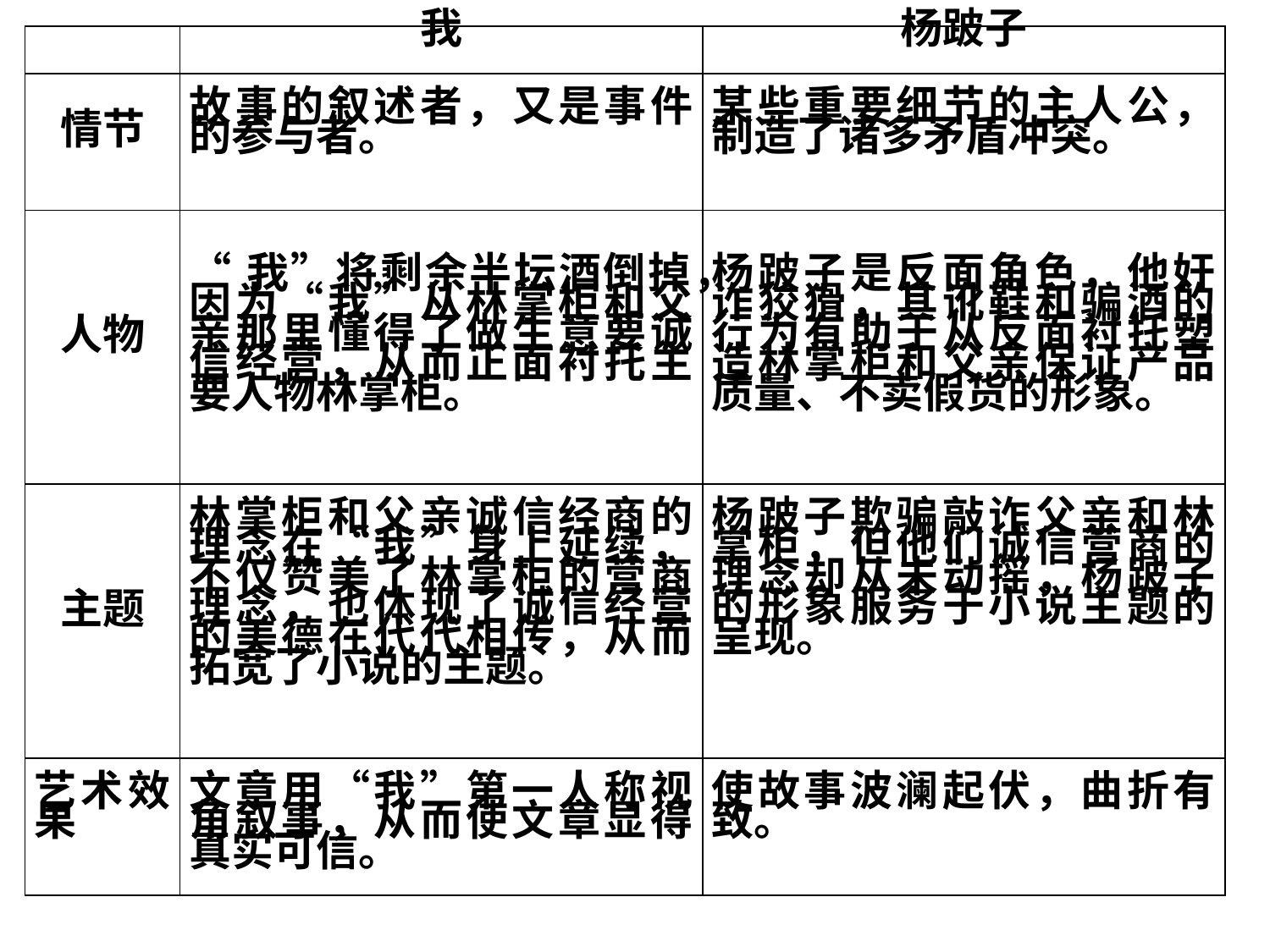

|  | 我 | 杨跛子 |
| --- | --- | --- |
| 情节 | 故事的叙述者，又是事件的参与者。 | 某些重要细节的主人公，制造了诸多矛盾冲突。 |
| 人物 | “我”将剩余半坛酒倒掉，因为“我”从林掌柜和父亲那里懂得了做生意要诚信经营，从而正面衬托主要人物林掌柜。 | 杨跛子是反面角色，他奸诈狡猾，其讹鞋和骗酒的行为有助于从反面衬托塑造林掌柜和父亲保证产品质量、不卖假货的形象。 |
| 主题 | 林掌柜和父亲诚信经商的理念在“我”身上延续，不仅赞美了林掌柜的营商理念，也体现了诚信经营的美德在代代相传，从而拓宽了小说的主题。 | 杨跛子欺骗敲诈父亲和林掌柜，但他们诚信营商的理念却从未动摇，杨跛子的形象服务于小说主题的呈现。 |
| 艺术效果 | 文章用“我”第一人称视角叙事，从而使文章显得真实可信。 | 使故事波澜起伏，曲折有致。 |